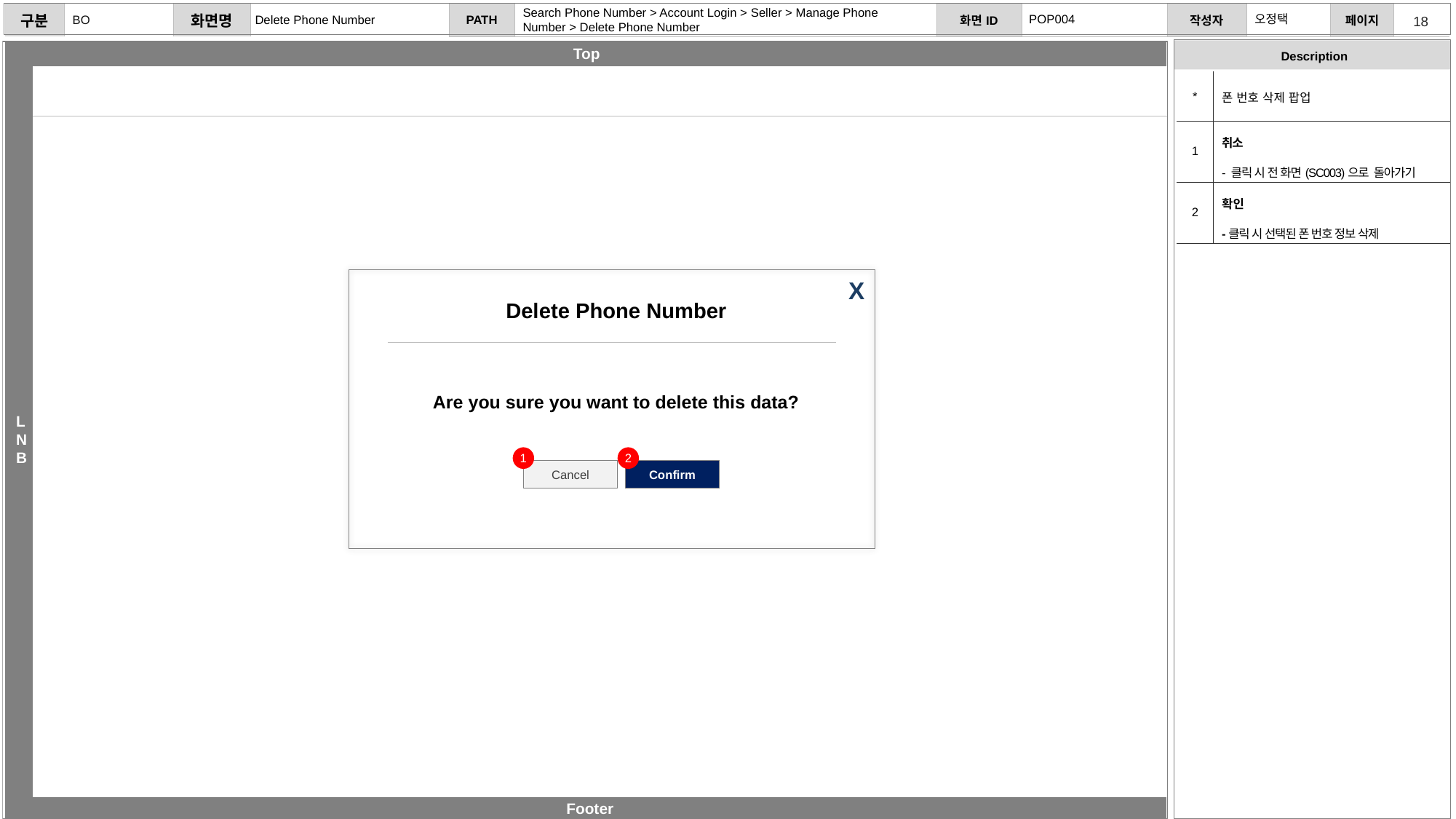

Search Phone Number > Account Login > Seller > Manage Phone
Number > Delete Phone Number
POP004
오정택
BO
Delete Phone Number
| \* | 폰 번호 삭제 팝업 |
| --- | --- |
| 1 | 취소 - 클릭 시 전 화면(SC003)으로 돌아가기 |
| 2 | 확인 -클릭 시 선택된 폰 번호 정보 삭제 |
X

Delete Phone Number
Are you sure you want to delete this data?
1
2
Cancel
Confirm